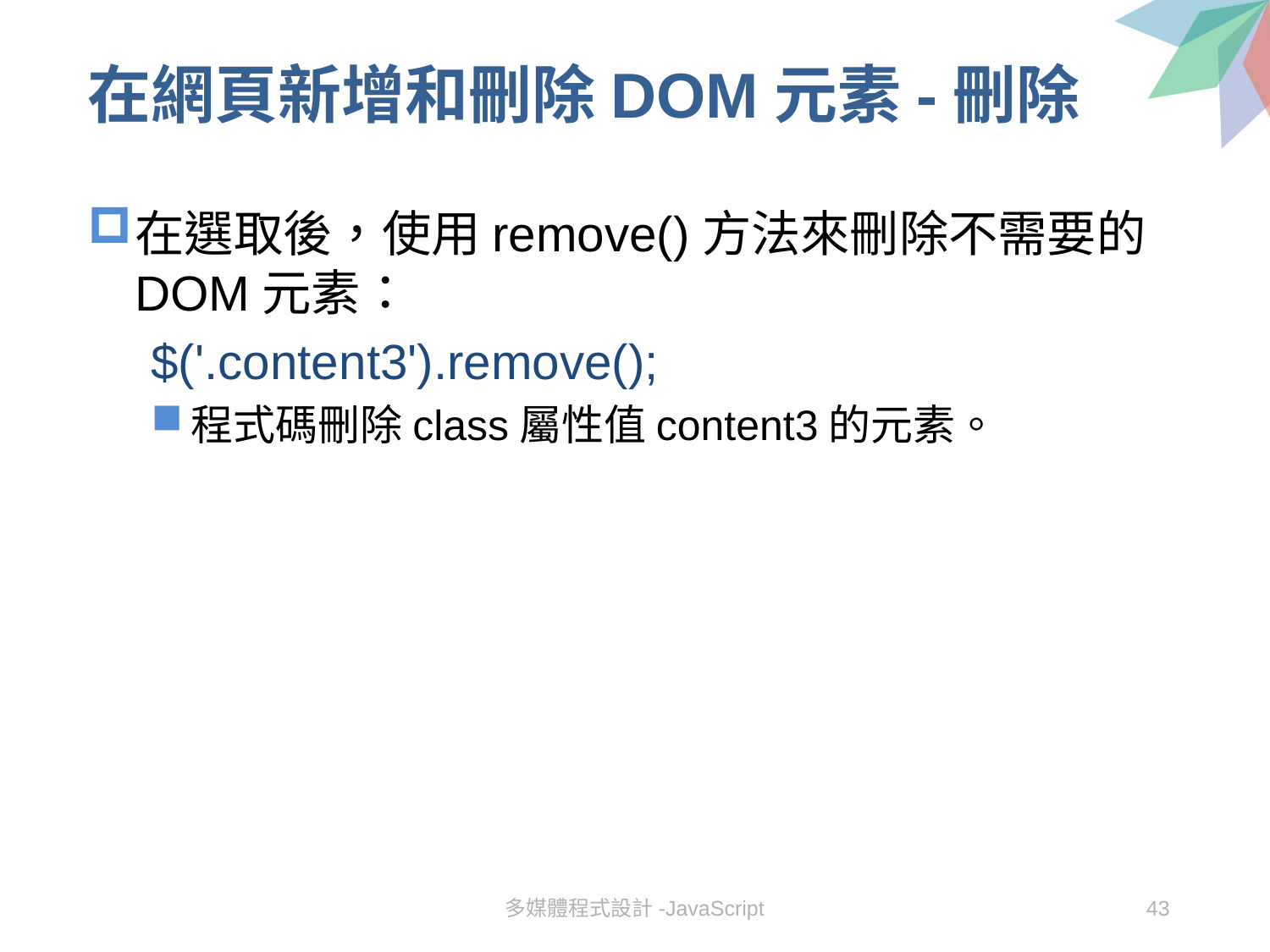

# 在網頁新增和刪除DOM元素-刪除
在選取後，使用remove()方法來刪除不需要的DOM元素：
$('.content3').remove();
程式碼刪除class屬性值content3的元素。

多媒體程式設計-JavaScript
43